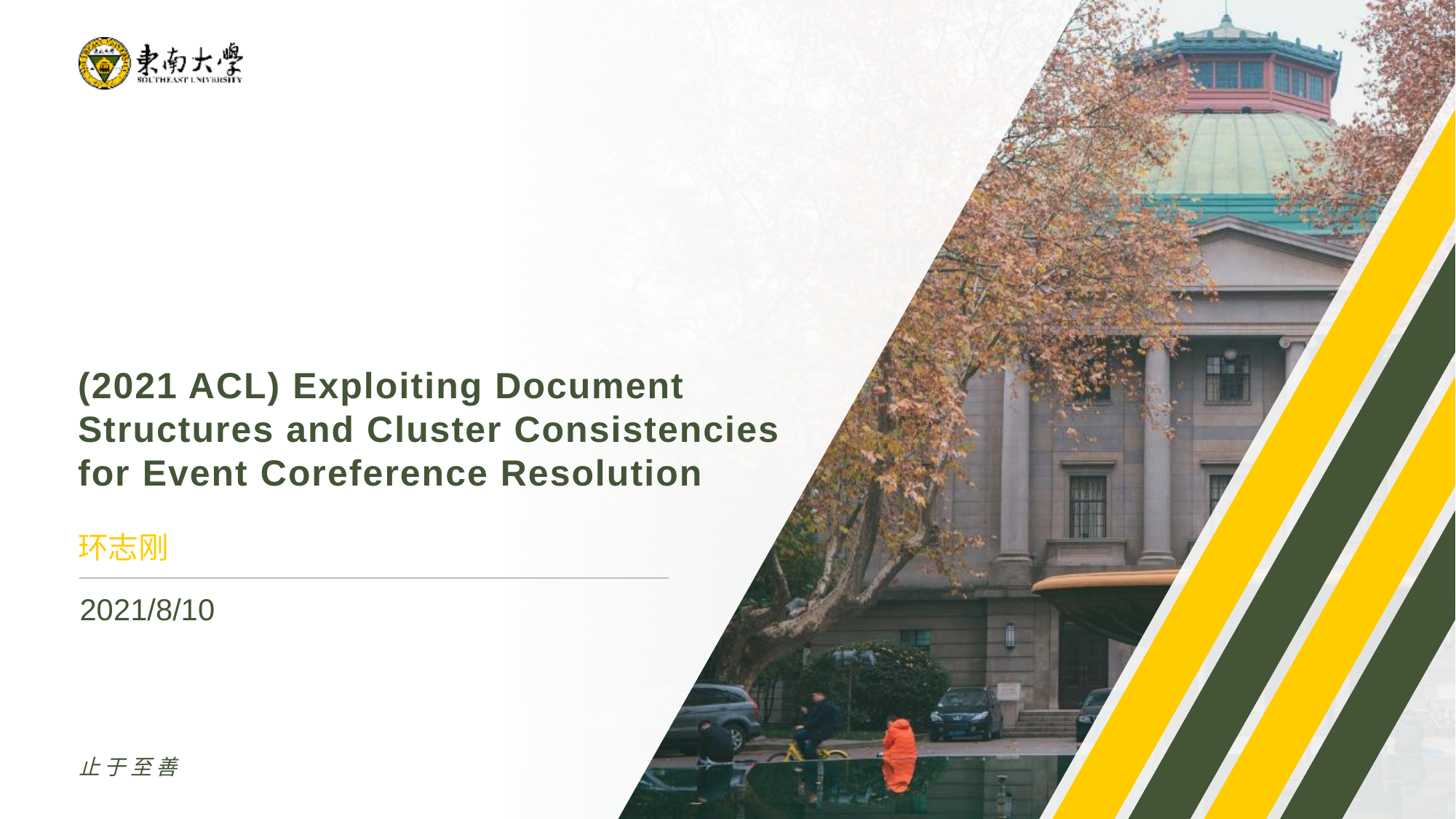

(2021 ACL) Exploiting Document Structures and Cluster Consistencies for Event Coreference Resolution
环志刚
2021/8/10
止于至善